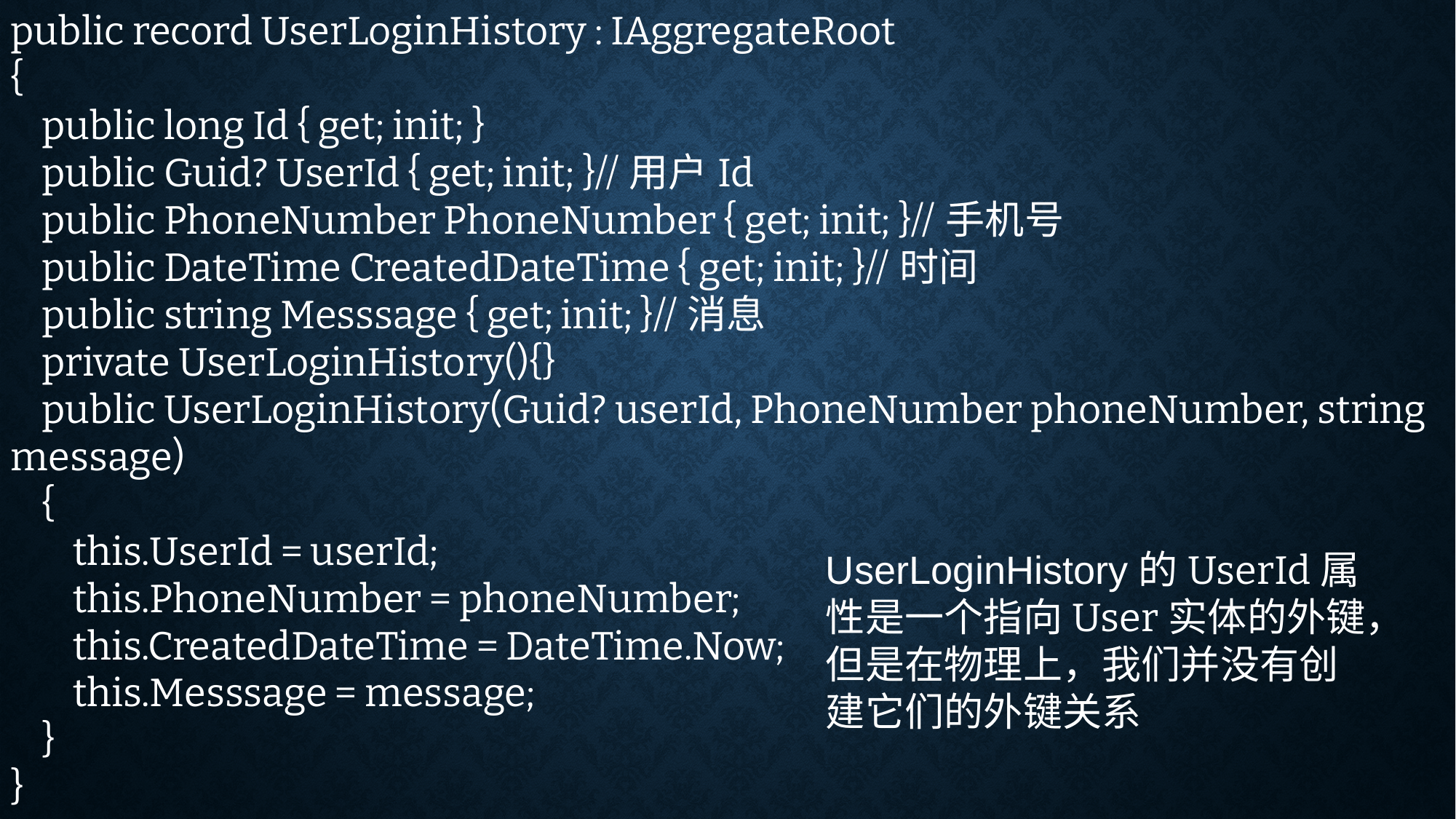

public record UserLoginHistory : IAggregateRoot
{
    public long Id { get; init; }
    public Guid? UserId { get; init; }//用户Id
    public PhoneNumber PhoneNumber { get; init; }//手机号
    public DateTime CreatedDateTime { get; init; }//时间
    public string Messsage { get; init; }//消息
    private UserLoginHistory(){}
    public UserLoginHistory(Guid? userId, PhoneNumber phoneNumber, string message)
    {
        this.UserId = userId;
        this.PhoneNumber = phoneNumber;
        this.CreatedDateTime = DateTime.Now;
        this.Messsage = message;
    }
}
UserLoginHistory的UserId属性是一个指向User实体的外键，但是在物理上，我们并没有创建它们的外键关系